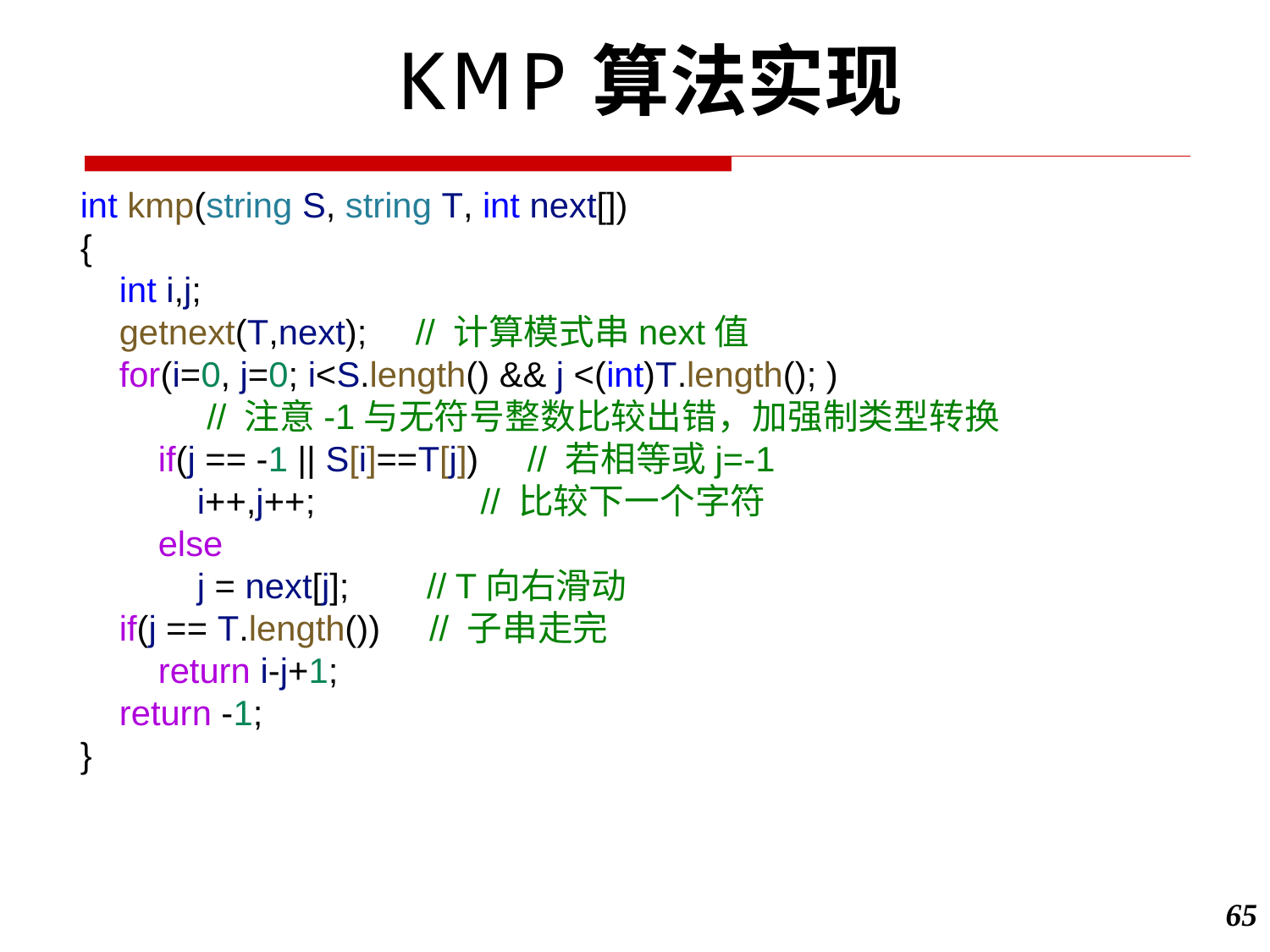

KMP算法实现
int kmp(string S, string T, int next[])
{
    int i,j;
    getnext(T,next);     // 计算模式串next值
    for(i=0, j=0; i<S.length() && j <(int)T.length(); )
             // 注意-1与无符号整数比较出错，加强制类型转换
        if(j == -1 || S[i]==T[j])     // 若相等或j=-1
            i++,j++;                 // 比较下一个字符
        else
            j = next[j];        // T向右滑动
    if(j == T.length())     // 子串走完
        return i-j+1;
    return -1;
}
65